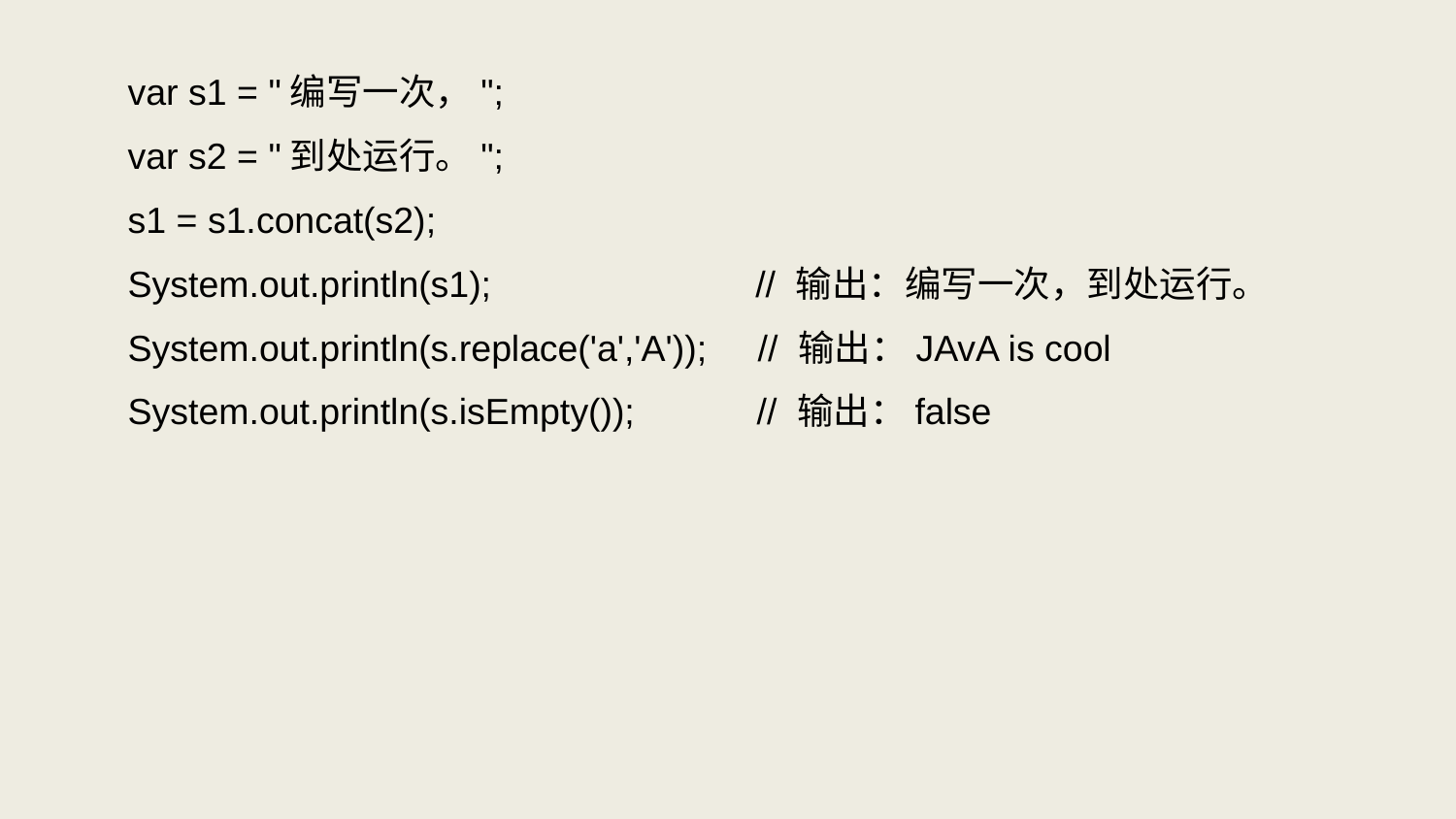

var s1 = "编写一次，";
 var s2 = "到处运行。";
 s1 = s1.concat(s2);
 System.out.println(s1);                          // 输出：编写一次，到处运行。
 System.out.println(s.replace('a','A'));     // 输出：JAvA is cool
 System.out.println(s.isEmpty());            // 输出：false